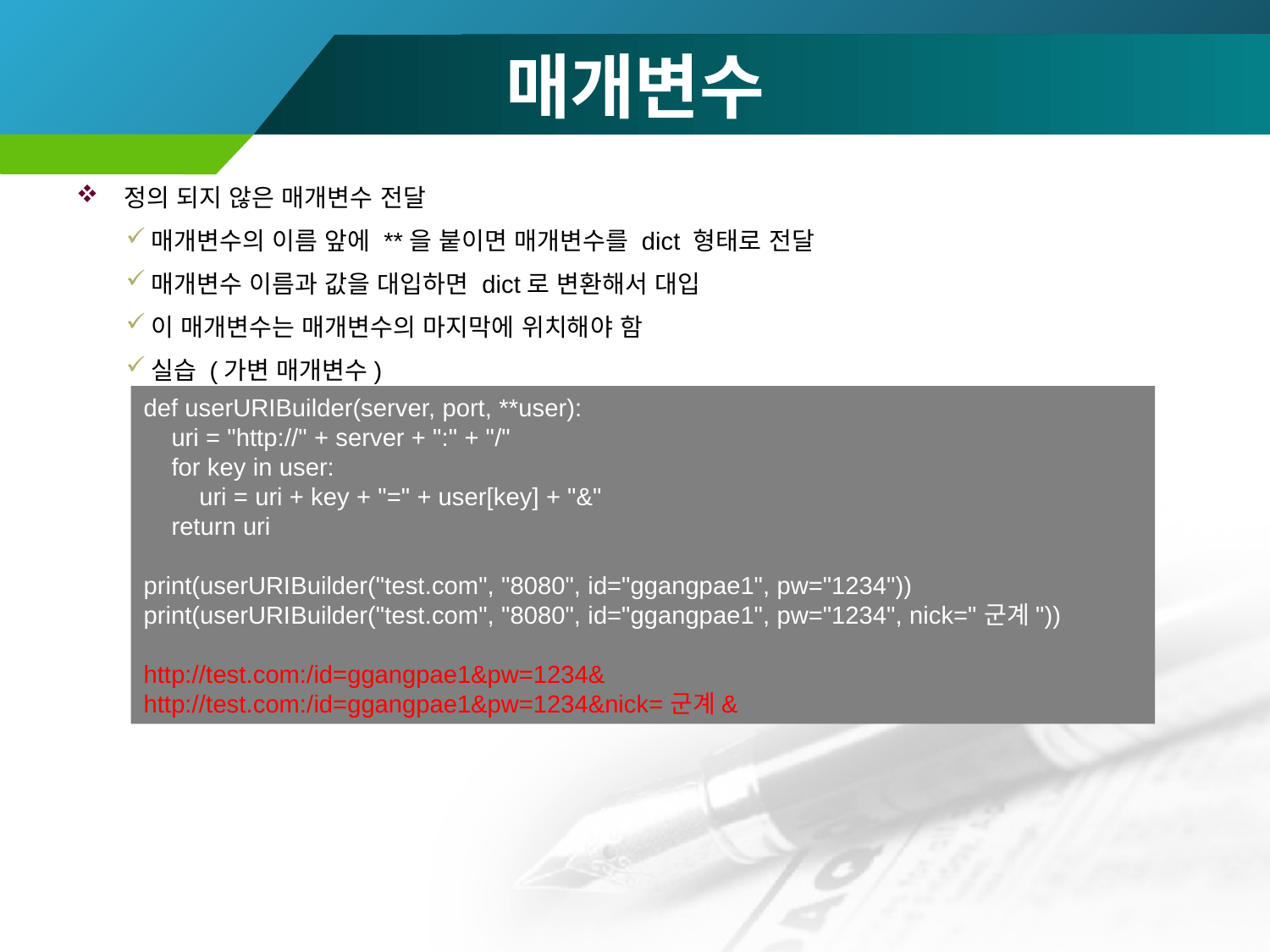

# 매개변수
정의 되지 않은 매개변수 전달
매개변수의 이름 앞에 **을 붙이면 매개변수를 dict 형태로 전달
매개변수 이름과 값을 대입하면 dict로 변환해서 대입
이 매개변수는 매개변수의 마지막에 위치해야 함
실습 (가변 매개변수)
def userURIBuilder(server, port, **user):
    uri = "http://" + server + ":" + "/"
    for key in user:
        uri = uri + key + "=" + user[key] + "&"
    return uri

print(userURIBuilder("test.com", "8080", id="ggangpae1", pw="1234"))
print(userURIBuilder("test.com", "8080", id="ggangpae1", pw="1234", nick="군계"))

http://test.com:/id=ggangpae1&pw=1234&
http://test.com:/id=ggangpae1&pw=1234&nick=군계&